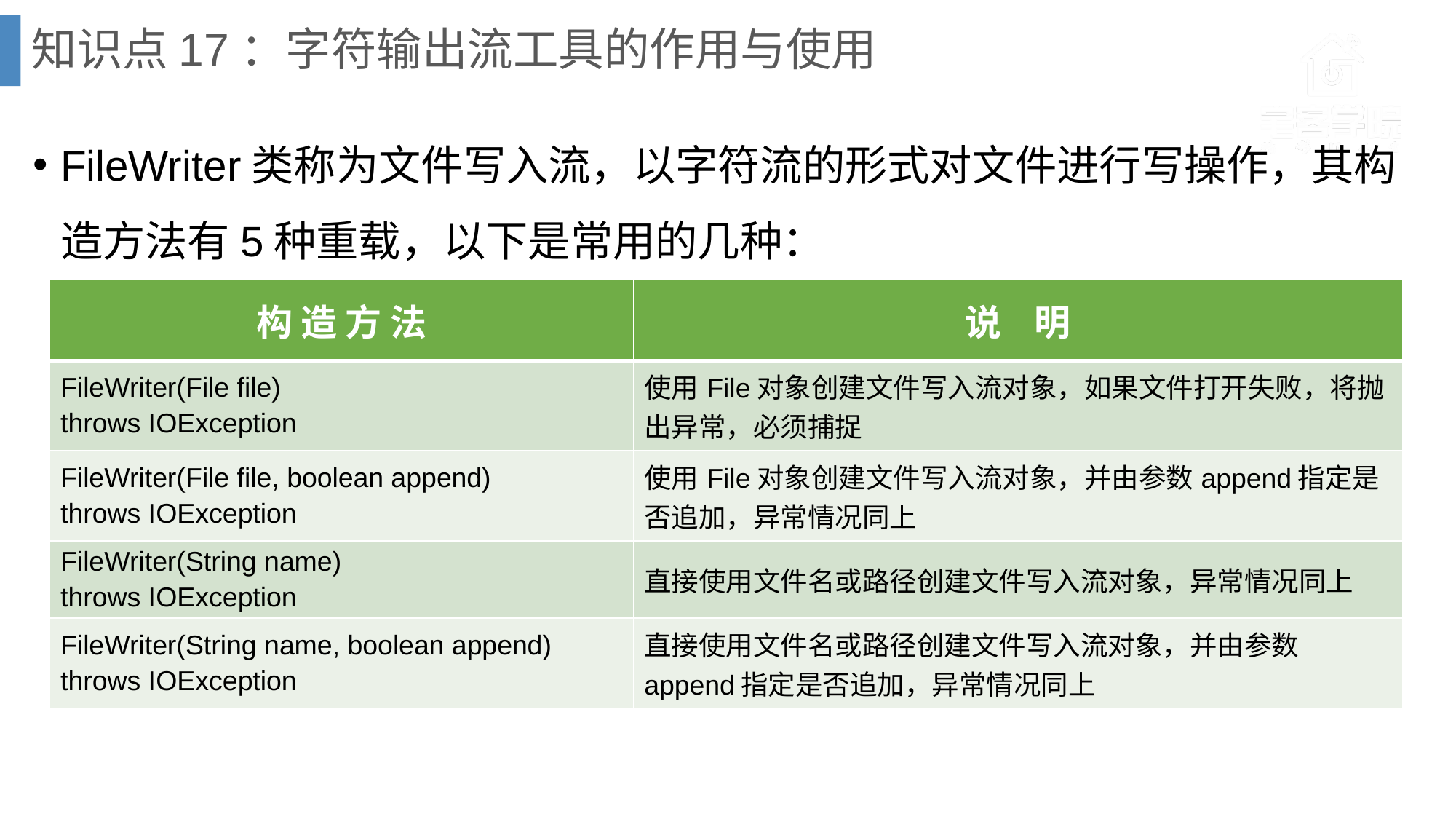

# 知识点17：字符输出流工具的作用与使用
FileWriter类称为文件写入流，以字符流的形式对文件进行写操作，其构造方法有5种重载，以下是常用的几种：

| 构 造 方 法 | 说 明 |
| --- | --- |
| FileWriter(File file) throws IOException | 使用File对象创建文件写入流对象，如果文件打开失败，将抛出异常，必须捕捉 |
| FileWriter(File file, boolean append) throws IOException | 使用File对象创建文件写入流对象，并由参数append指定是否追加，异常情况同上 |
| FileWriter(String name) throws IOException | 直接使用文件名或路径创建文件写入流对象，异常情况同上 |
| FileWriter(String name, boolean append) throws IOException | 直接使用文件名或路径创建文件写入流对象，并由参数append指定是否追加，异常情况同上 |